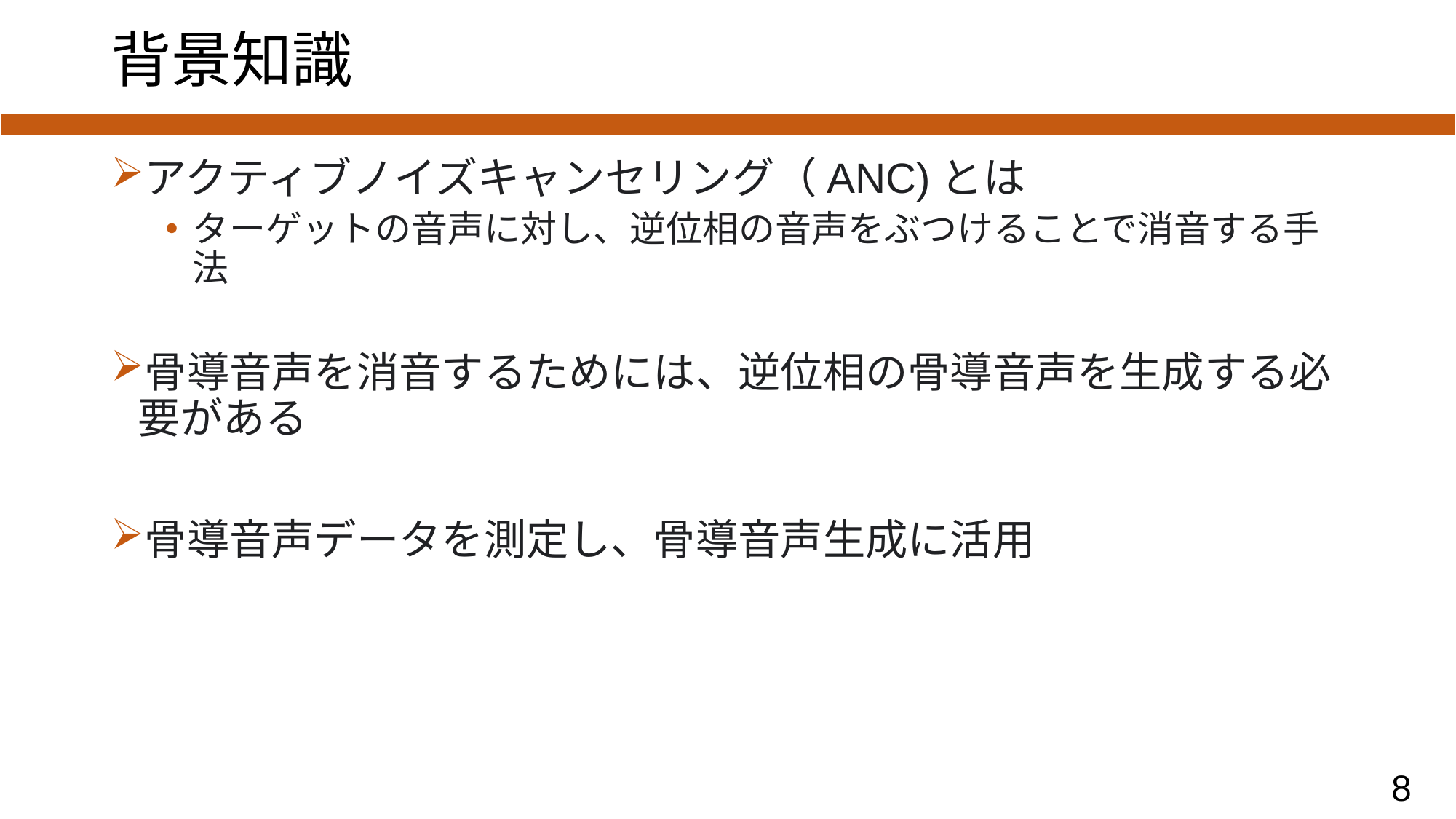

# 背景知識
アクティブノイズキャンセリング（ANC)とは
ターゲットの音声に対し、逆位相の音声をぶつけることで消音する手法

骨導音声を消音するためには、逆位相の骨導音声を生成する必要がある

骨導音声データを測定し、骨導音声生成に活用